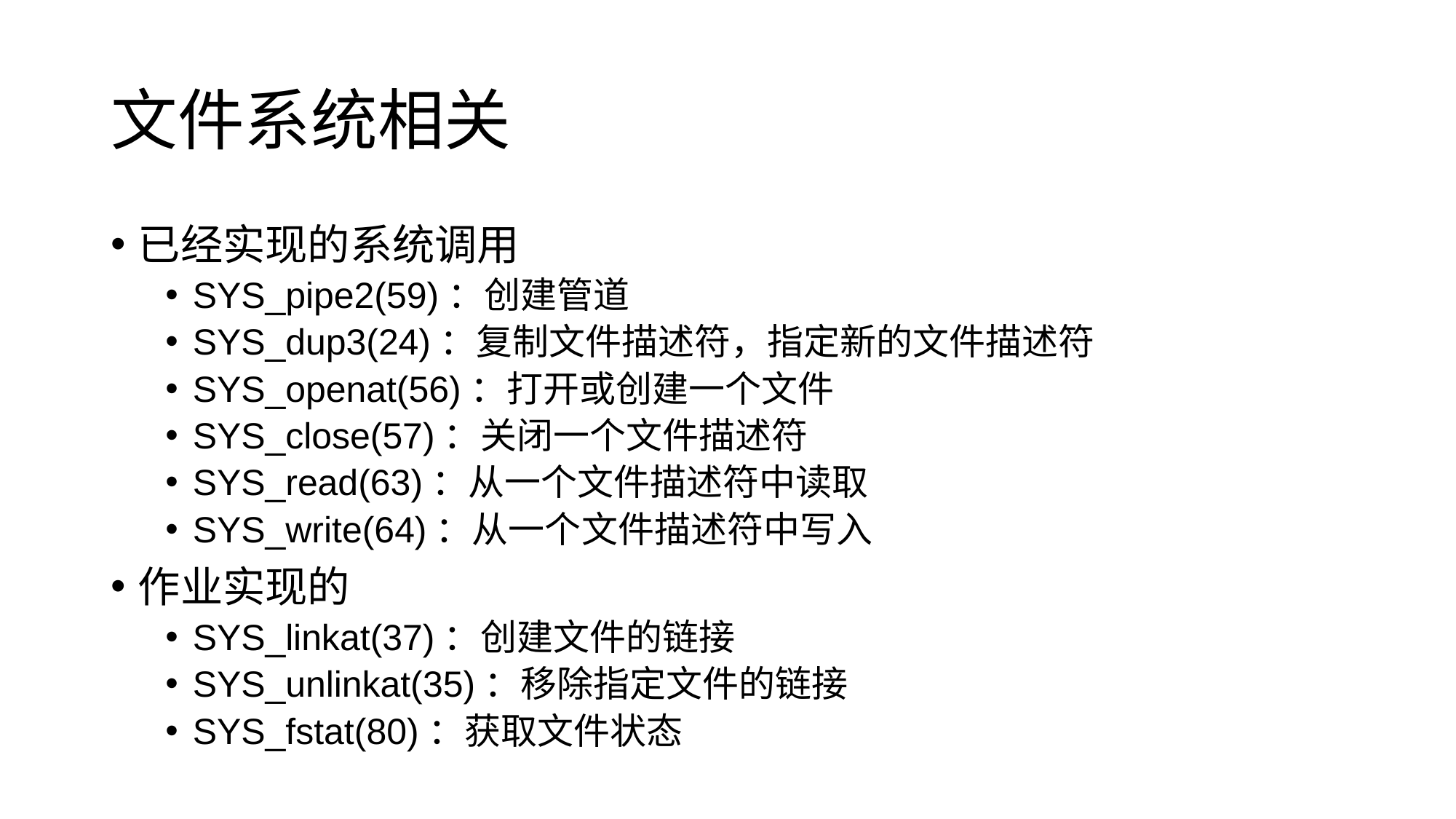

# 文件系统相关
已经实现的系统调用
SYS_pipe2(59)：创建管道
SYS_dup3(24)：复制文件描述符，指定新的文件描述符
SYS_openat(56)：打开或创建一个文件
SYS_close(57)：关闭一个文件描述符
SYS_read(63)：从一个文件描述符中读取
SYS_write(64)：从一个文件描述符中写入
作业实现的
SYS_linkat(37)：创建文件的链接
SYS_unlinkat(35)：移除指定文件的链接
SYS_fstat(80)：获取文件状态